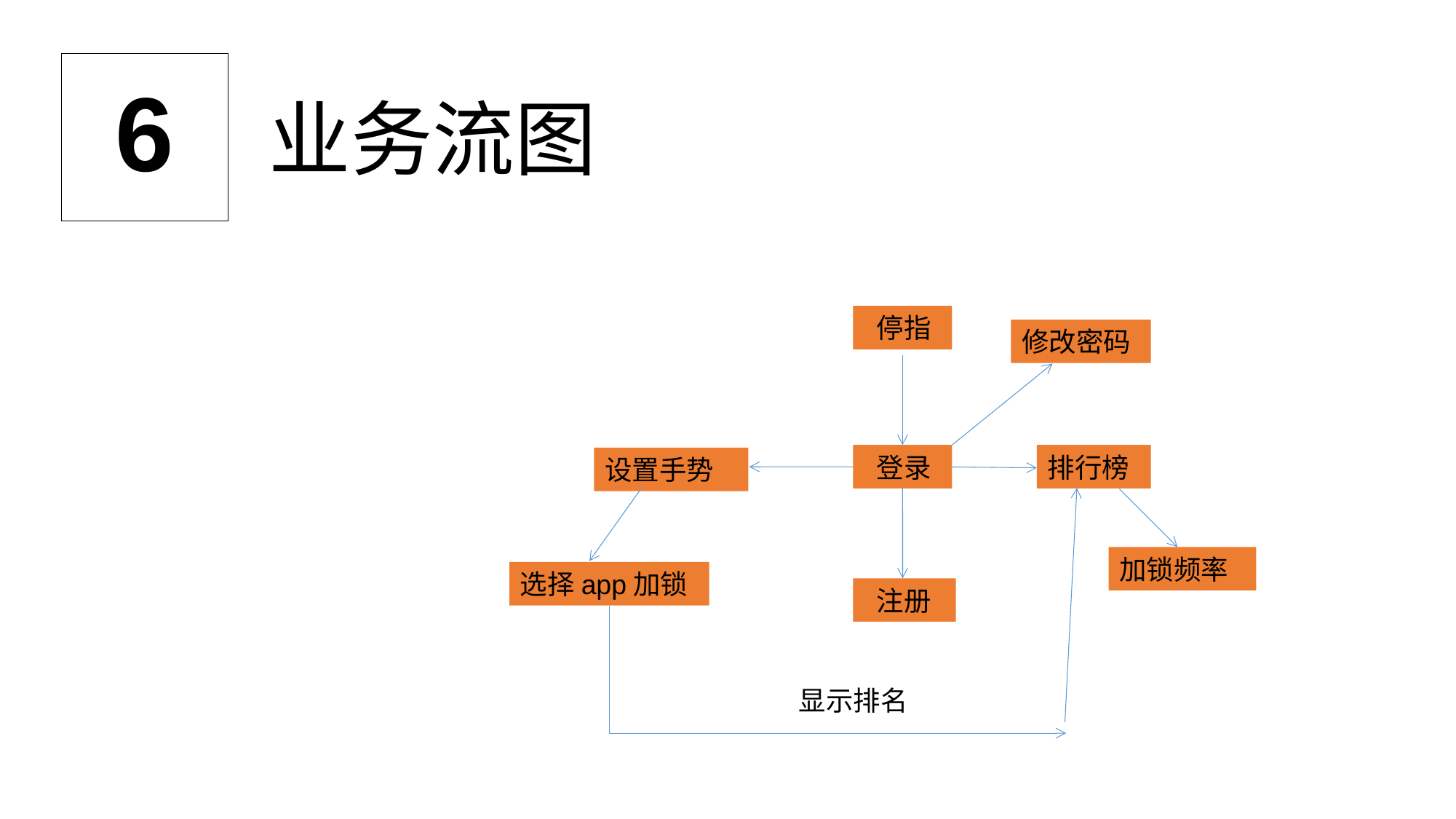

6
业务流图
 停指
修改密码
 登录
排行榜
设置手势
加锁频率
选择app加锁
 注册
显示排名